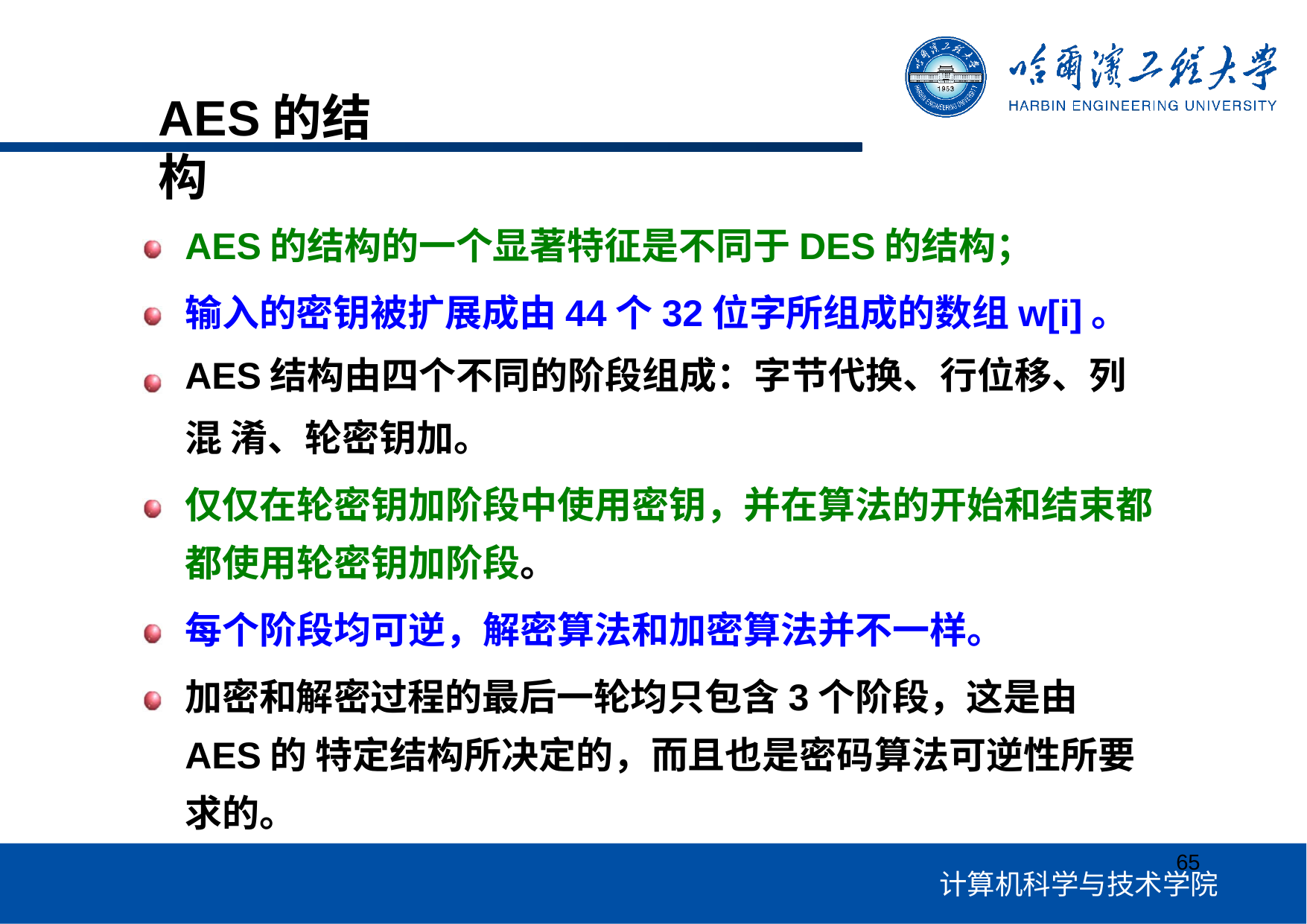

# AES的结构
AES的结构的一个显著特征是不同于DES的结构；
输入的密钥被扩展成由44个32位字所组成的数组w[i]。 AES结构由四个不同的阶段组成：字节代换、行位移、列混 淆、轮密钥加。
仅仅在轮密钥加阶段中使用密钥，并在算法的开始和结束都 都使用轮密钥加阶段。
每个阶段均可逆，解密算法和加密算法并不一样。
加密和解密过程的最后一轮均只包含3个阶段，这是由AES的 特定结构所决定的，而且也是密码算法可逆性所要求的。

65